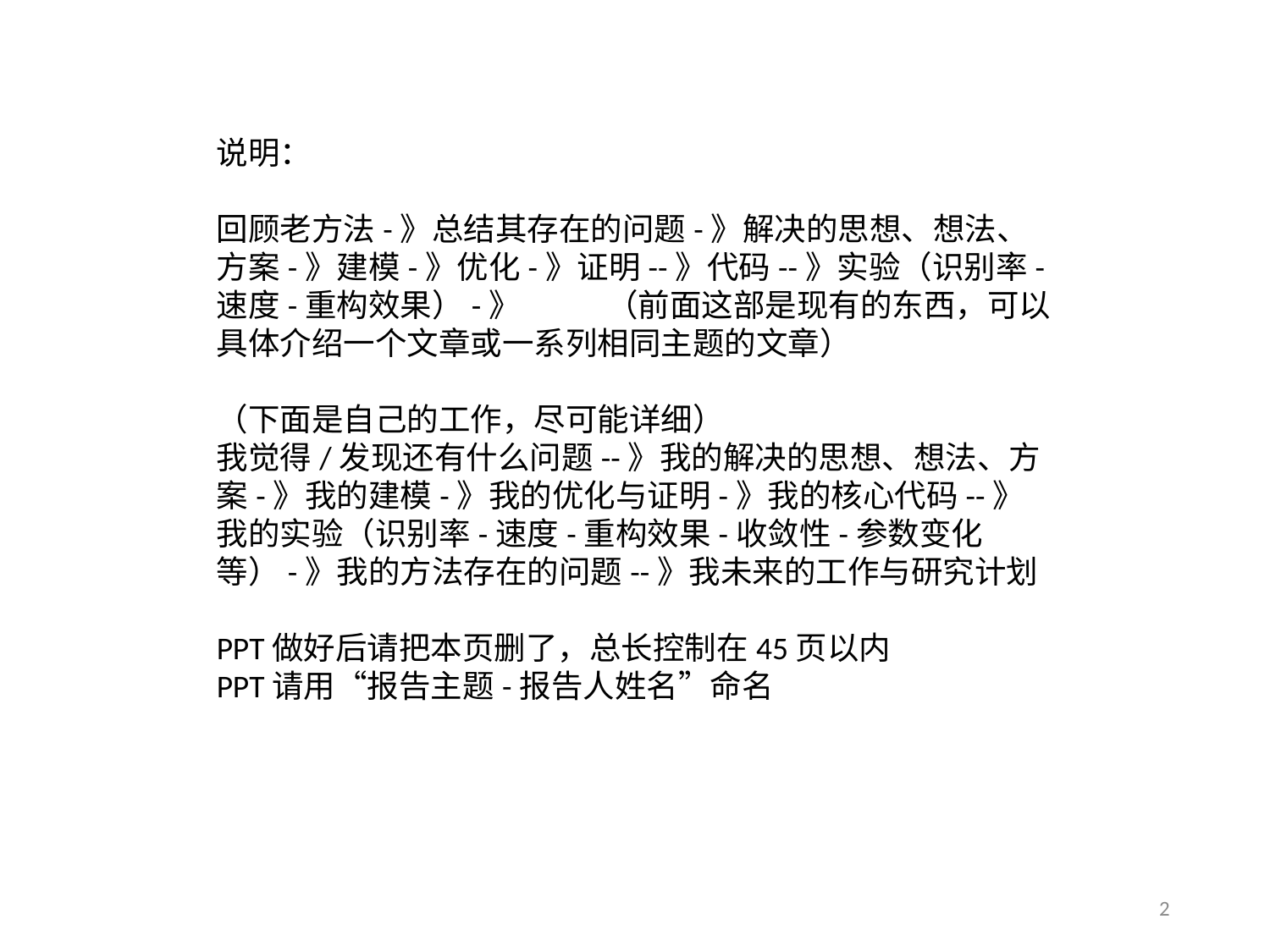

说明：

回顾老方法-》总结其存在的问题-》解决的思想、想法、方案-》建模-》优化-》证明--》代码--》实验（识别率-速度-重构效果）-》            （前面这部是现有的东西，可以具体介绍一个文章或一系列相同主题的文章）

（下面是自己的工作，尽可能详细）
我觉得/发现还有什么问题--》我的解决的思想、想法、方案-》我的建模-》我的优化与证明-》我的核心代码--》我的实验（识别率-速度-重构效果-收敛性-参数变化等）-》我的方法存在的问题--》我未来的工作与研究计划

PPT做好后请把本页删了，总长控制在45页以内
PPT请用“报告主题-报告人姓名”命名

2